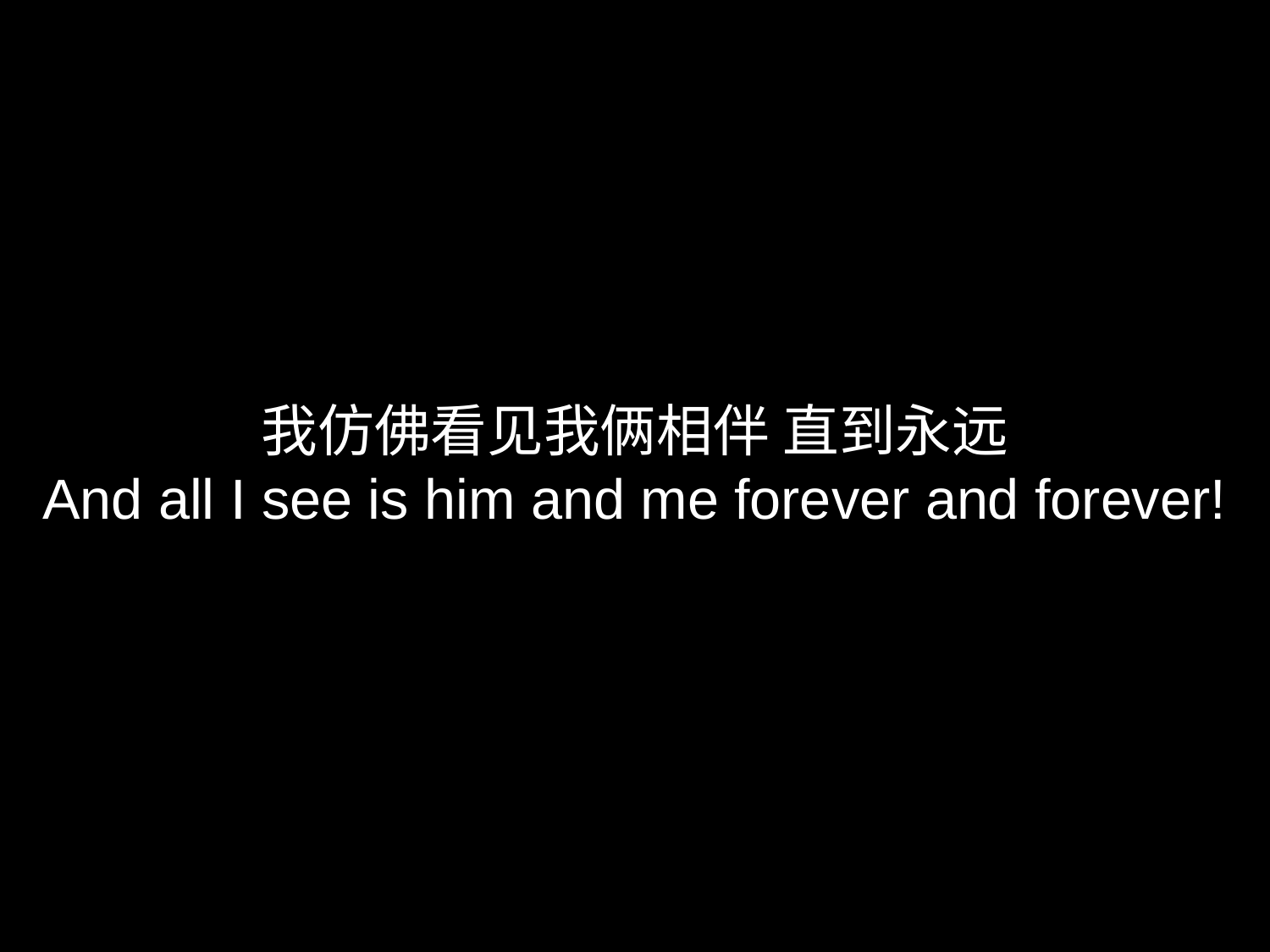

我仿佛看见我俩相伴 直到永远
And all I see is him and me forever and forever!